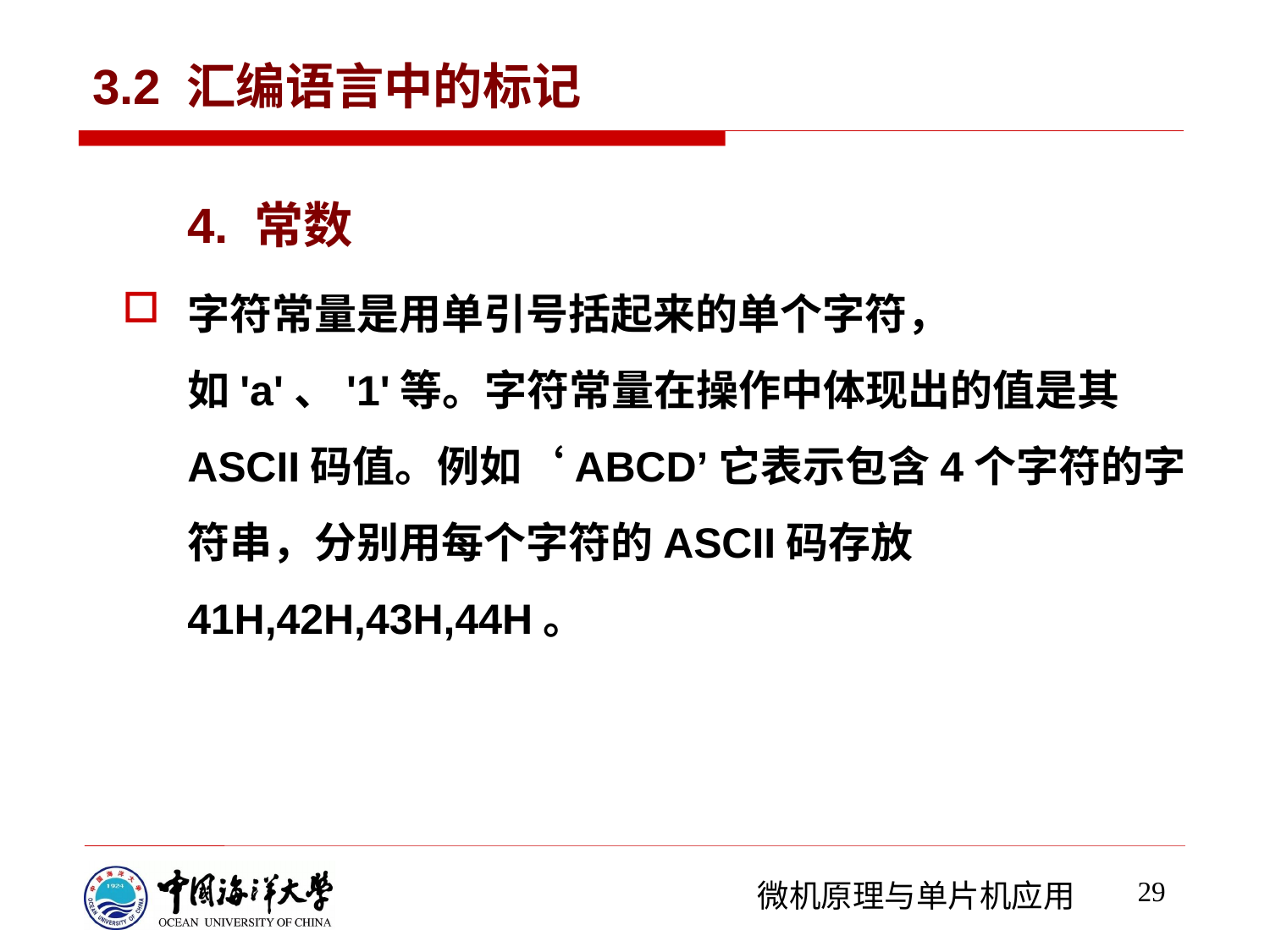

# 3.2 汇编语言中的标记
4. 常数
字符常量是用单引号括起来的单个字符，如'a'、'1'等。字符常量在操作中体现出的值是其ASCII码值。例如‘ABCD’它表示包含4个字符的字符串，分别用每个字符的ASCII码存放 41H,42H,43H,44H。

29